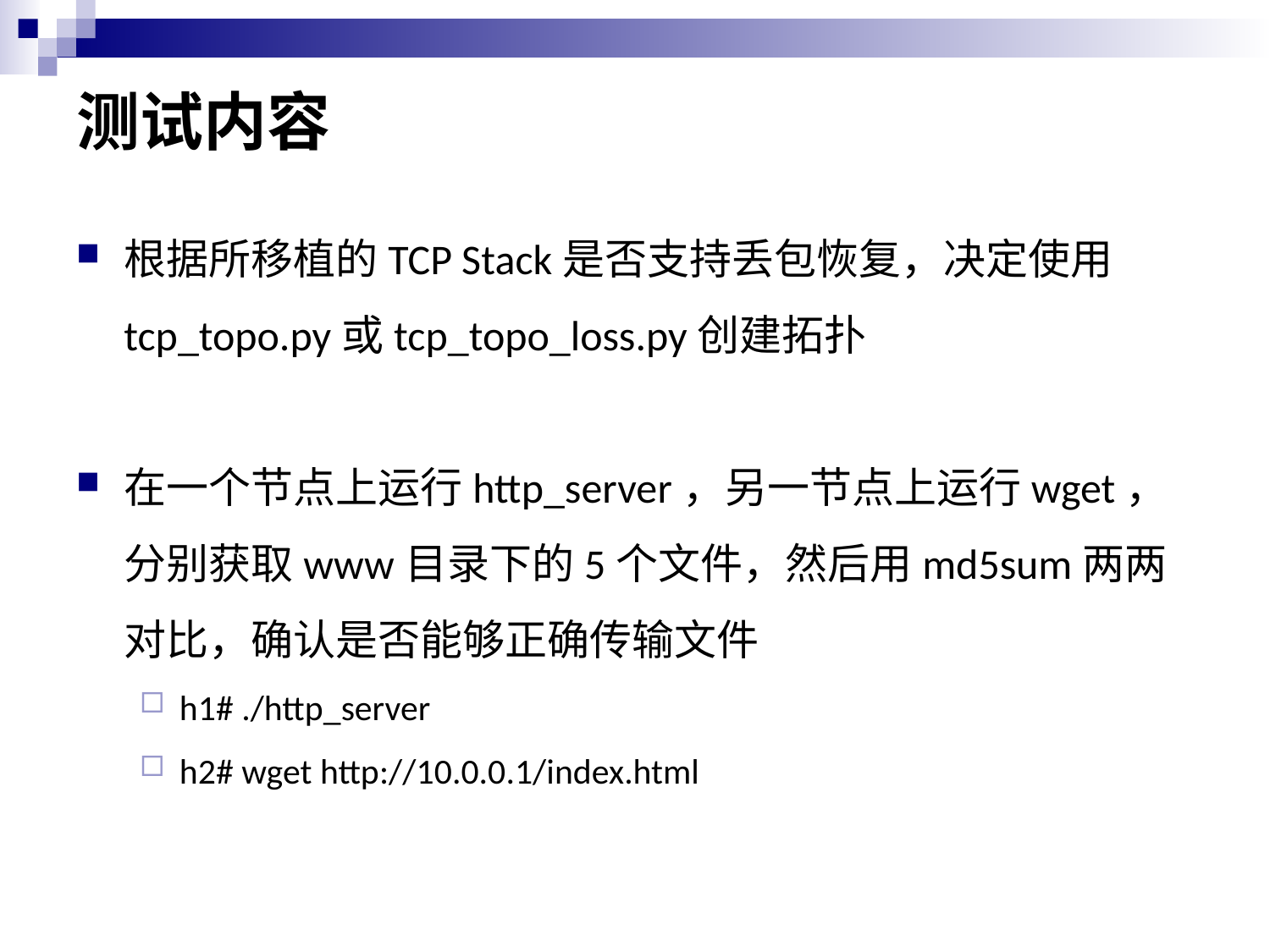

# 测试内容
根据所移植的TCP Stack是否支持丢包恢复，决定使用tcp_topo.py或tcp_topo_loss.py创建拓扑

在一个节点上运行http_server，另一节点上运行wget，分别获取www目录下的5个文件，然后用md5sum两两对比，确认是否能够正确传输文件
h1# ./http_server
h2# wget http://10.0.0.1/index.html
3